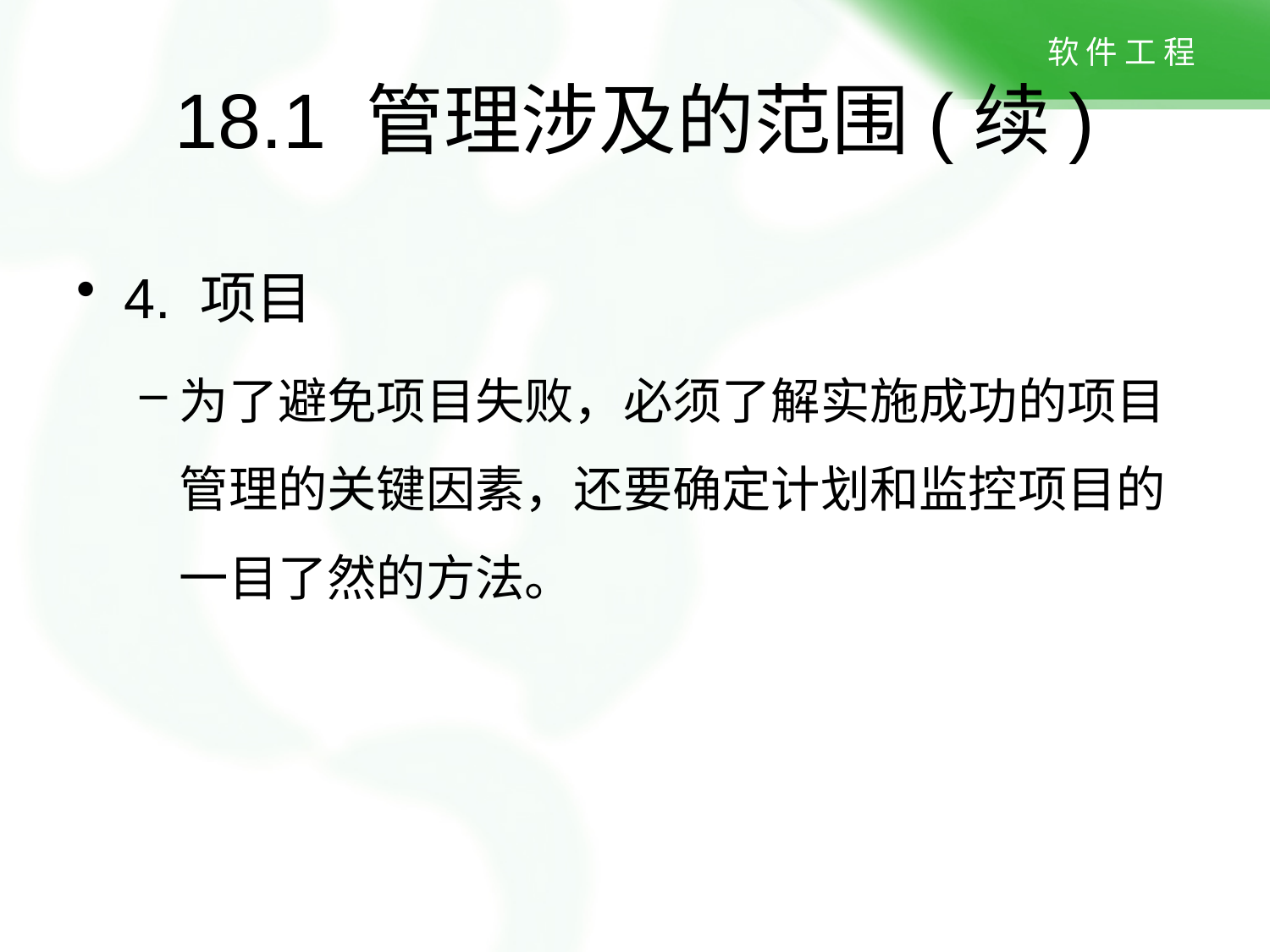

# 18.1 管理涉及的范围(续)
4. 项目
为了避免项目失败，必须了解实施成功的项目管理的关键因素，还要确定计划和监控项目的一目了然的方法。